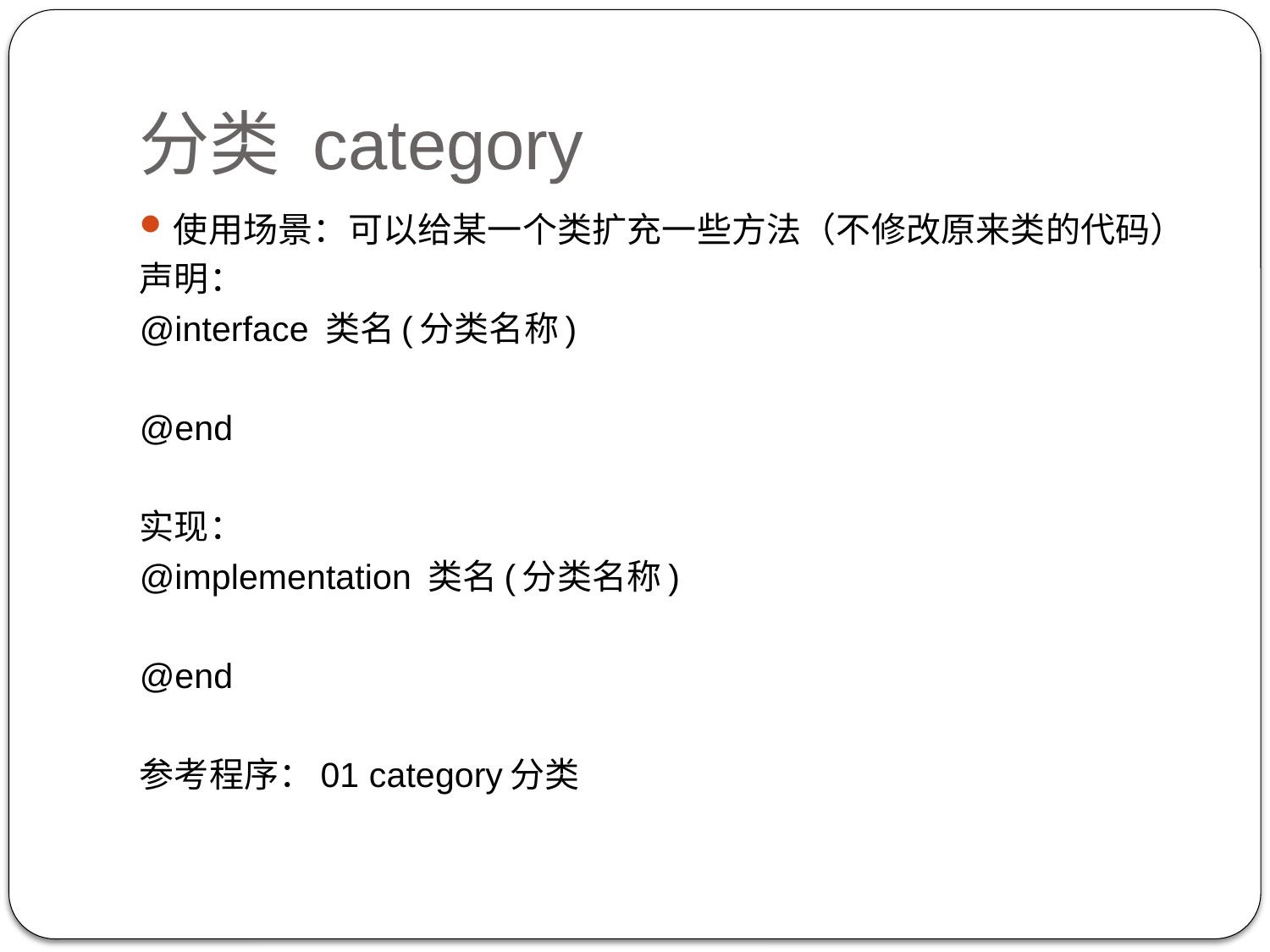

# 分类 category
使用场景：可以给某一个类扩充一些方法（不修改原来类的代码）
声明：
@interface 类名(分类名称)

@end

实现：
@implementation 类名(分类名称)

@end

参考程序：01 category分类